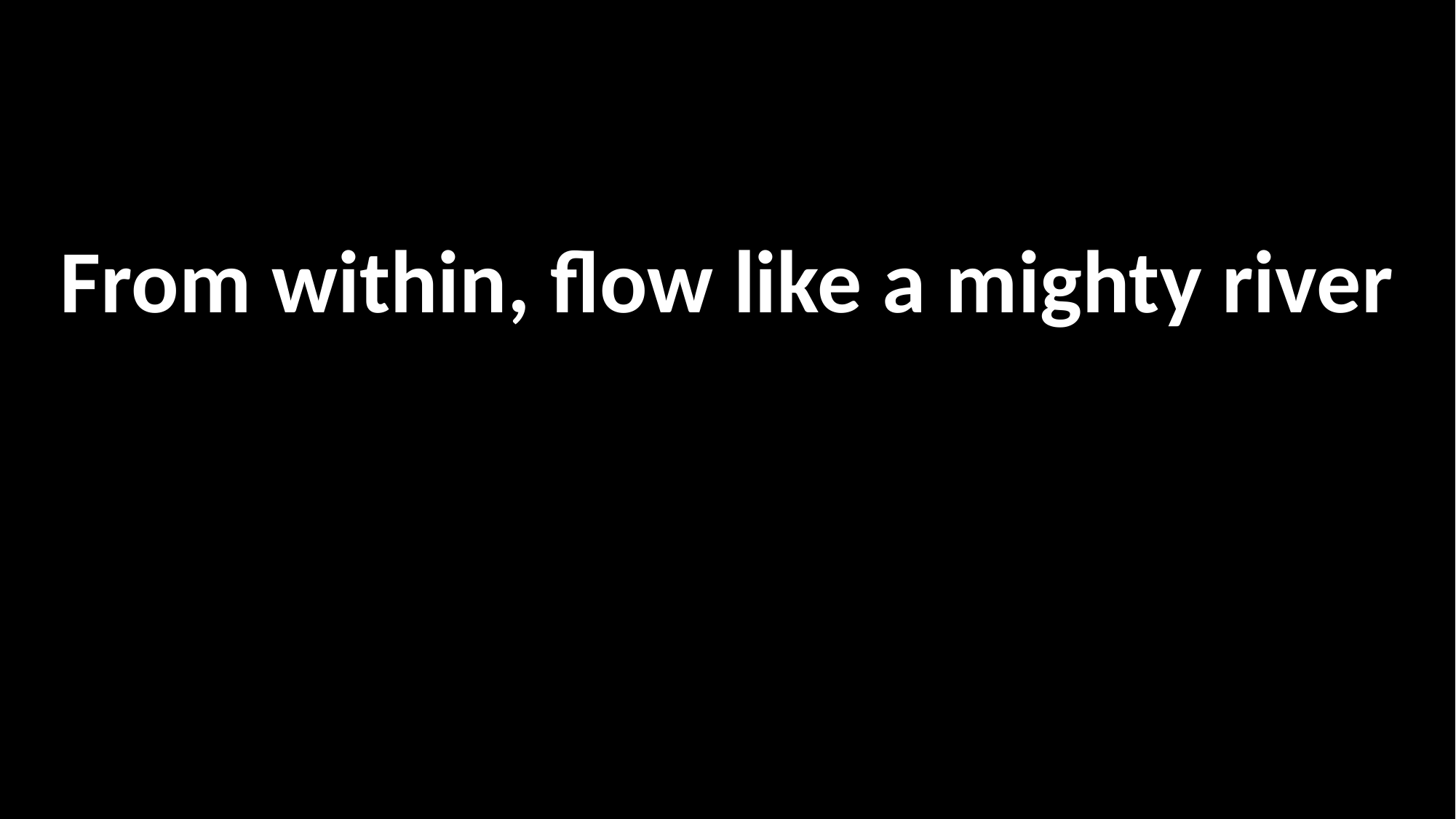

From within, flow like a mighty river
내 속에 강물이 넘쳐나게